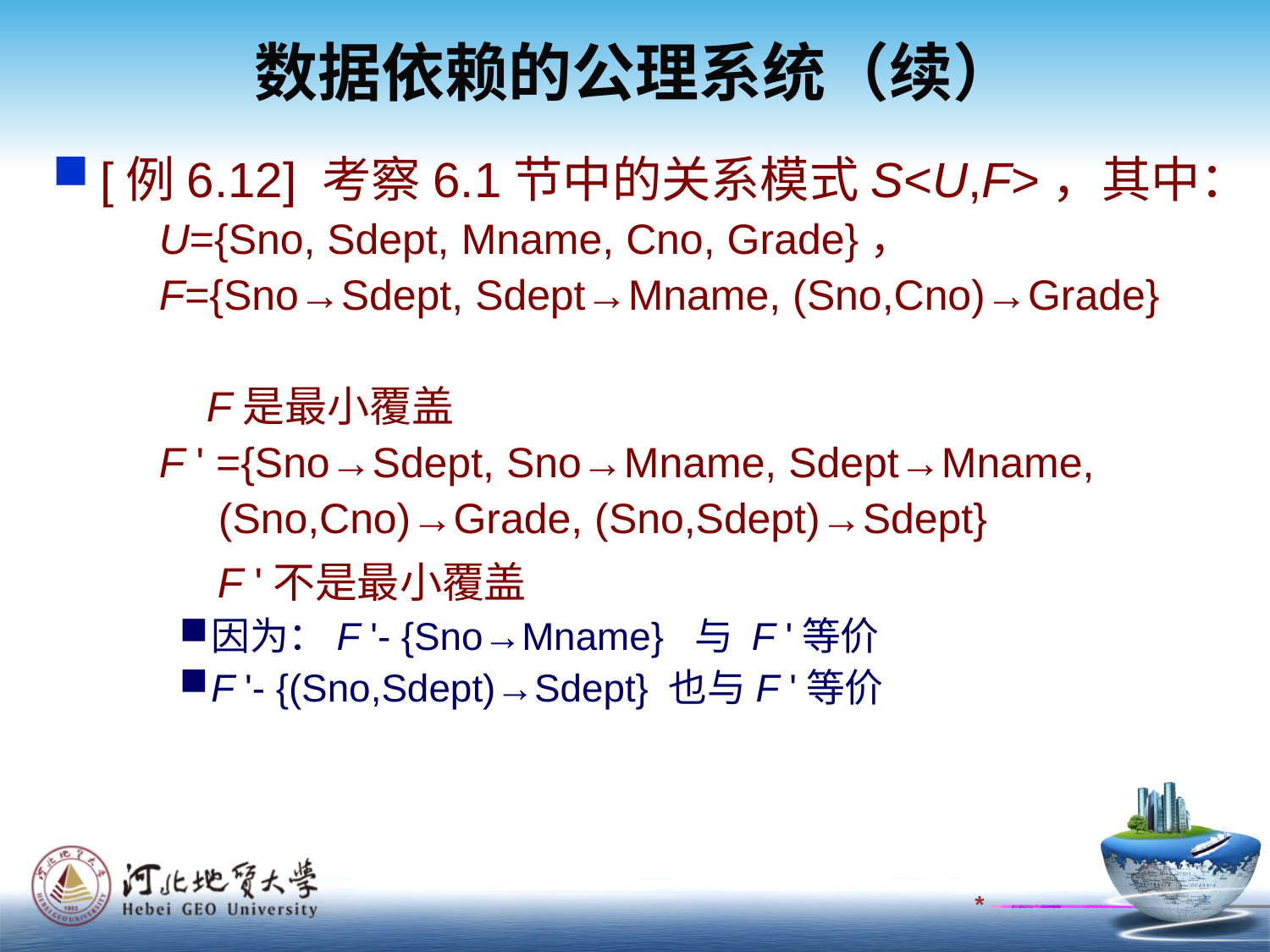

数据依赖的公理系统（续）
[例6.12] 考察6.1节中的关系模式S<U,F>，其中：
         U={Sno, Sdept, Mname, Cno, Grade}，
         F={Sno→Sdept, Sdept→Mname, (Sno,Cno)→Grade}
             F是最小覆盖
         F ' ={Sno→Sdept, Sno→Mname, Sdept→Mname,
              (Sno,Cno)→Grade, (Sno,Sdept)→Sdept}
            F '不是最小覆盖
因为：F '- {Sno→Mname}  与 F '等价
F '- {(Sno,Sdept)→Sdept} 也与F '等价

*